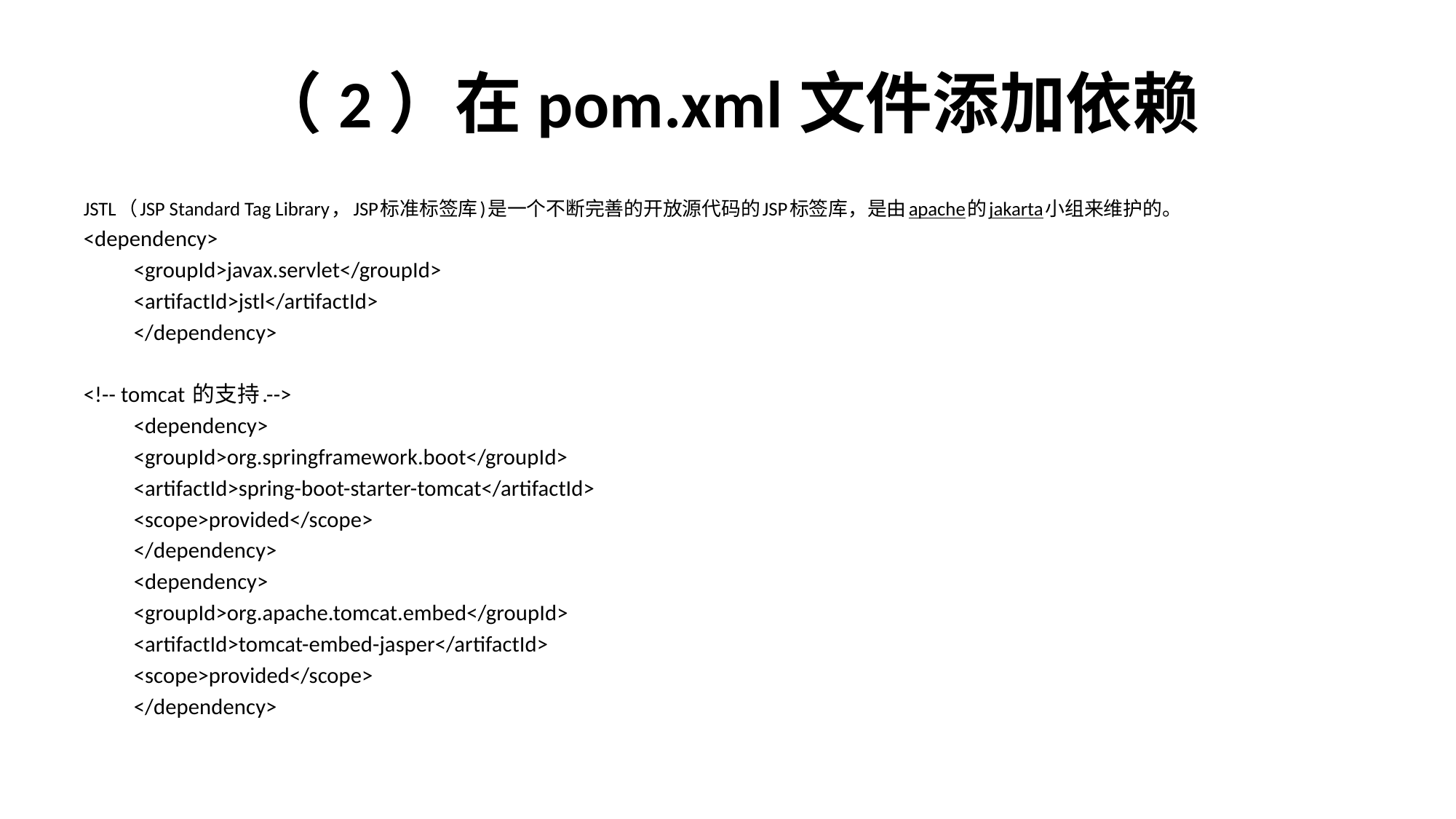

# （2）在pom.xml文件添加依赖
JSTL（JSP Standard Tag Library，JSP标准标签库)是一个不断完善的开放源代码的JSP标签库，是由apache的jakarta小组来维护的。
<dependency>
			<groupId>javax.servlet</groupId>
			<artifactId>jstl</artifactId>
		</dependency>

<!-- tomcat 的支持.-->
		<dependency>
			<groupId>org.springframework.boot</groupId>
			<artifactId>spring-boot-starter-tomcat</artifactId>
			<scope>provided</scope>
		</dependency>
		<dependency>
			<groupId>org.apache.tomcat.embed</groupId>
			<artifactId>tomcat-embed-jasper</artifactId>
			<scope>provided</scope>
		</dependency>